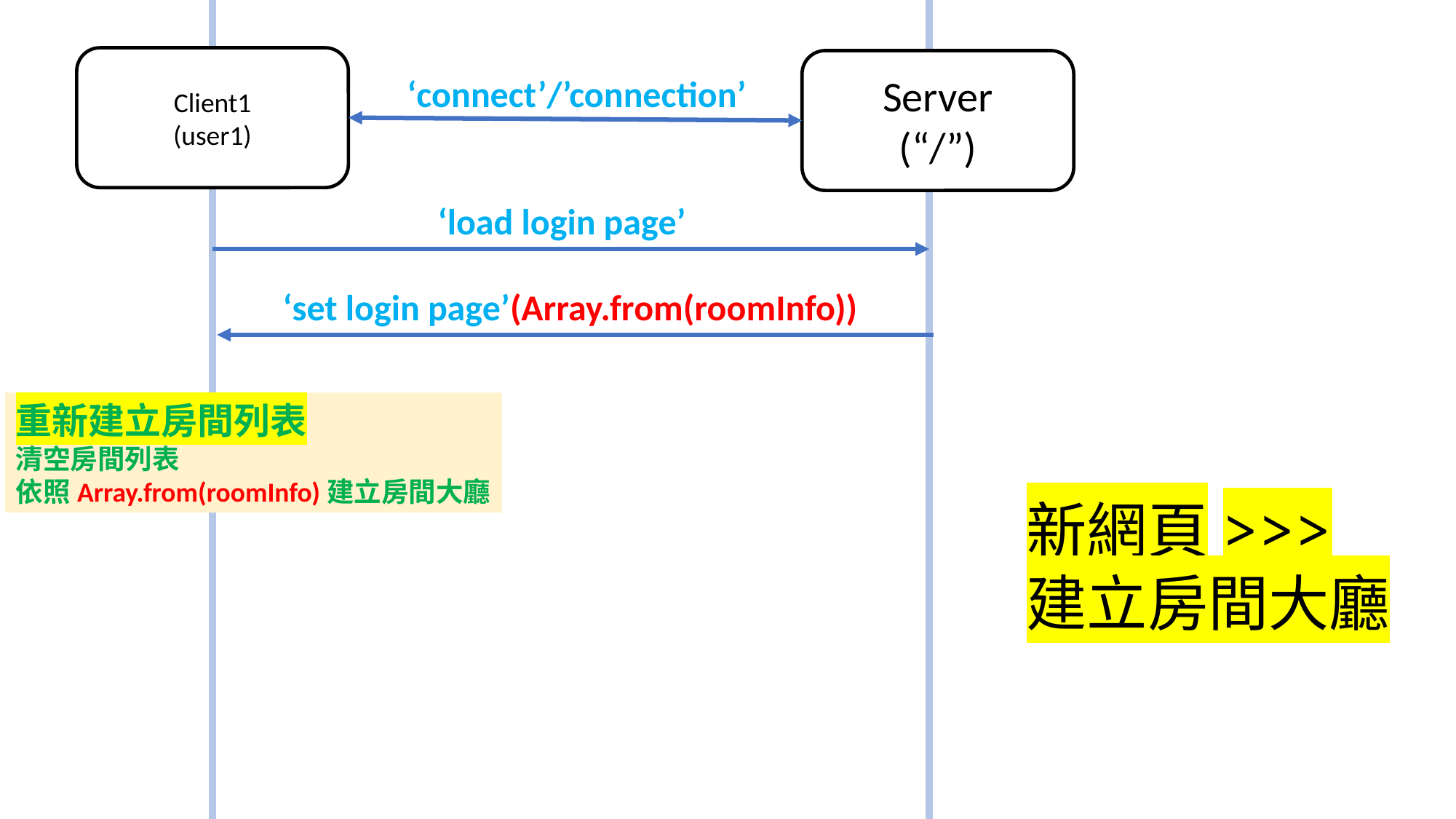

Client1
(user1)
Server
(“/”)
  ‘connect’/’connection’
  ‘load login page’
  ‘set login page’(Array.from(roomInfo))
重新建立房間列表
清空房間列表
依照Array.from(roomInfo)建立房間大廳
新網頁>>>
建立房間大廳